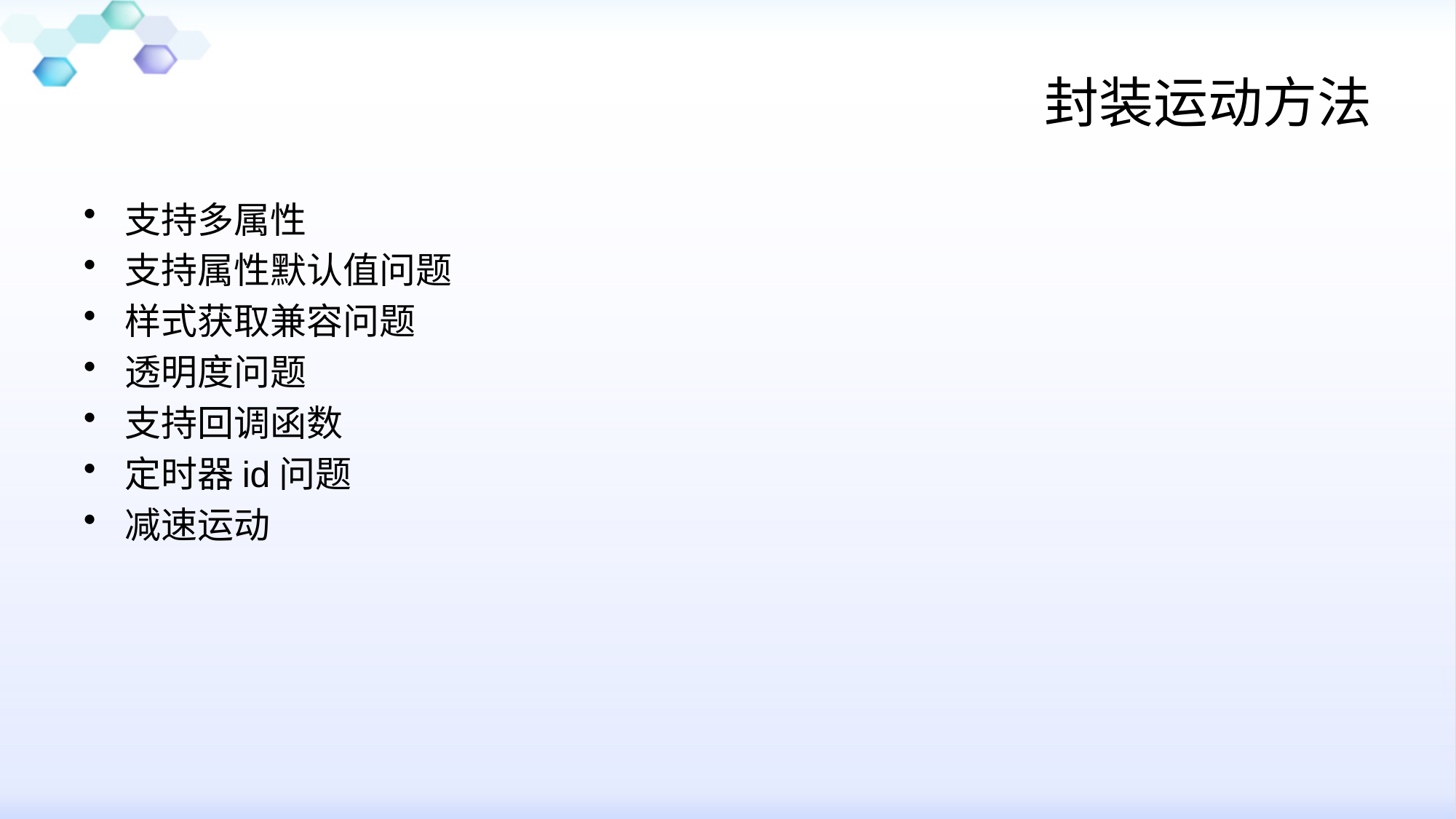

# 封装运动方法
支持多属性
支持属性默认值问题
样式获取兼容问题
透明度问题
支持回调函数
定时器id问题
减速运动